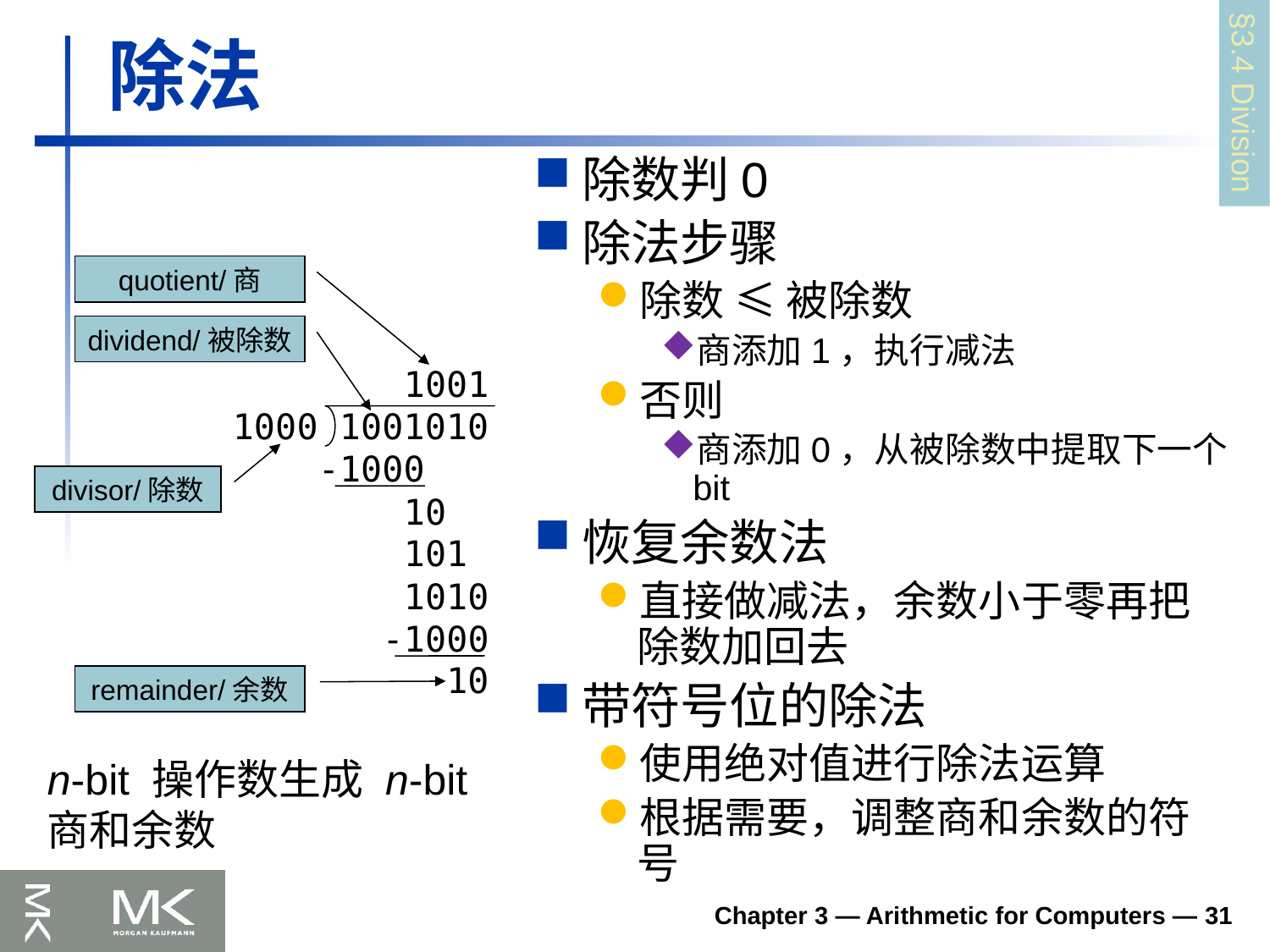

# 除法
§3.4 Division
除数判0
除法步骤
除数 ≤ 被除数
商添加1，执行减法
否则
商添加0，从被除数中提取下一个bit
恢复余数法
直接做减法，余数小于零再把除数加回去
带符号位的除法
使用绝对值进行除法运算
根据需要，调整商和余数的符号
quotient/商
dividend/被除数
        1001
1000 1001010
    -1000
        10
        101
        1010
       -1000
          10

divisor/除数

remainder/余数
n-bit 操作数生成 n-bit 商和余数
Chapter 3 — Arithmetic for Computers — 31